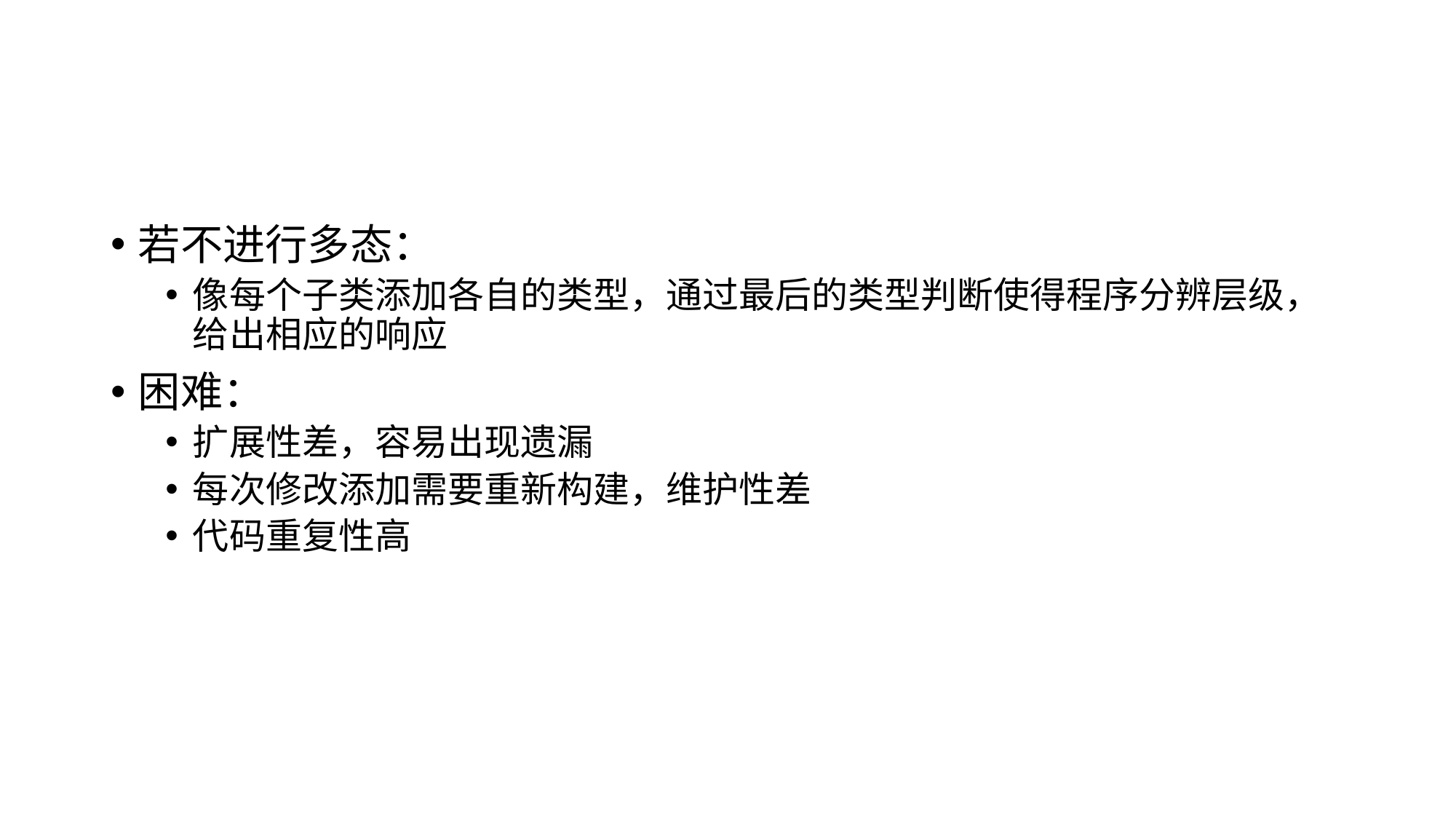

#
若不进行多态：
像每个子类添加各自的类型，通过最后的类型判断使得程序分辨层级，给出相应的响应
困难：
扩展性差，容易出现遗漏
每次修改添加需要重新构建，维护性差
代码重复性高